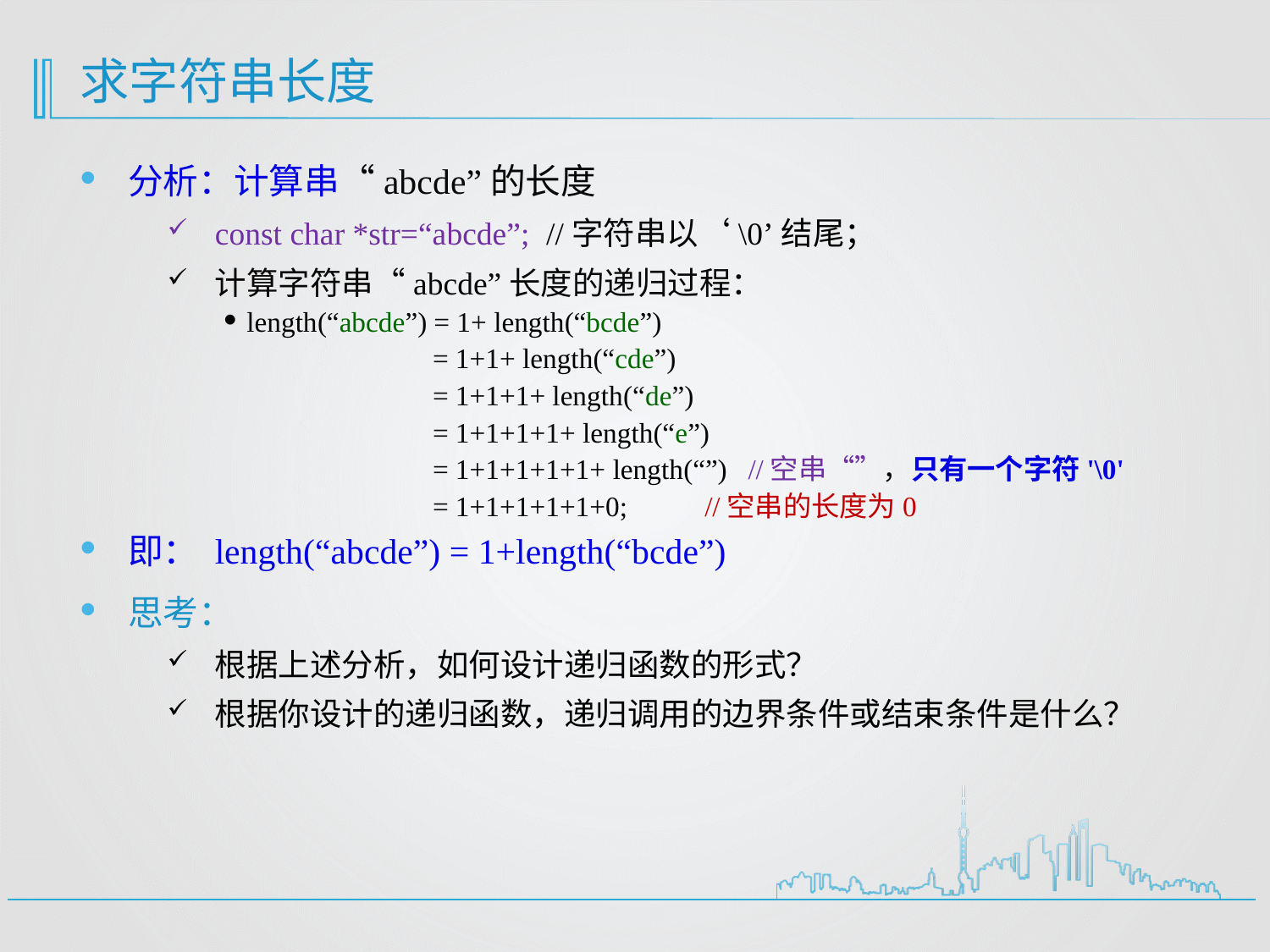

# 求字符串长度
分析：计算串“abcde”的长度
const char *str=“abcde”;  //字符串以‘\0’结尾；
计算字符串“abcde”长度的递归过程：
length(“abcde”) = 1+ length(“bcde”)
                              = 1+1+ length(“cde”)
                              = 1+1+1+ length(“de”)
                              = 1+1+1+1+ length(“e”)
                              = 1+1+1+1+1+ length(“”)   //空串“”，只有一个字符'\0'
                              = 1+1+1+1+1+0;           //空串的长度为0
即： length(“abcde”) = 1+length(“bcde”)
思考：
根据上述分析，如何设计递归函数的形式？
根据你设计的递归函数，递归调用的边界条件或结束条件是什么？